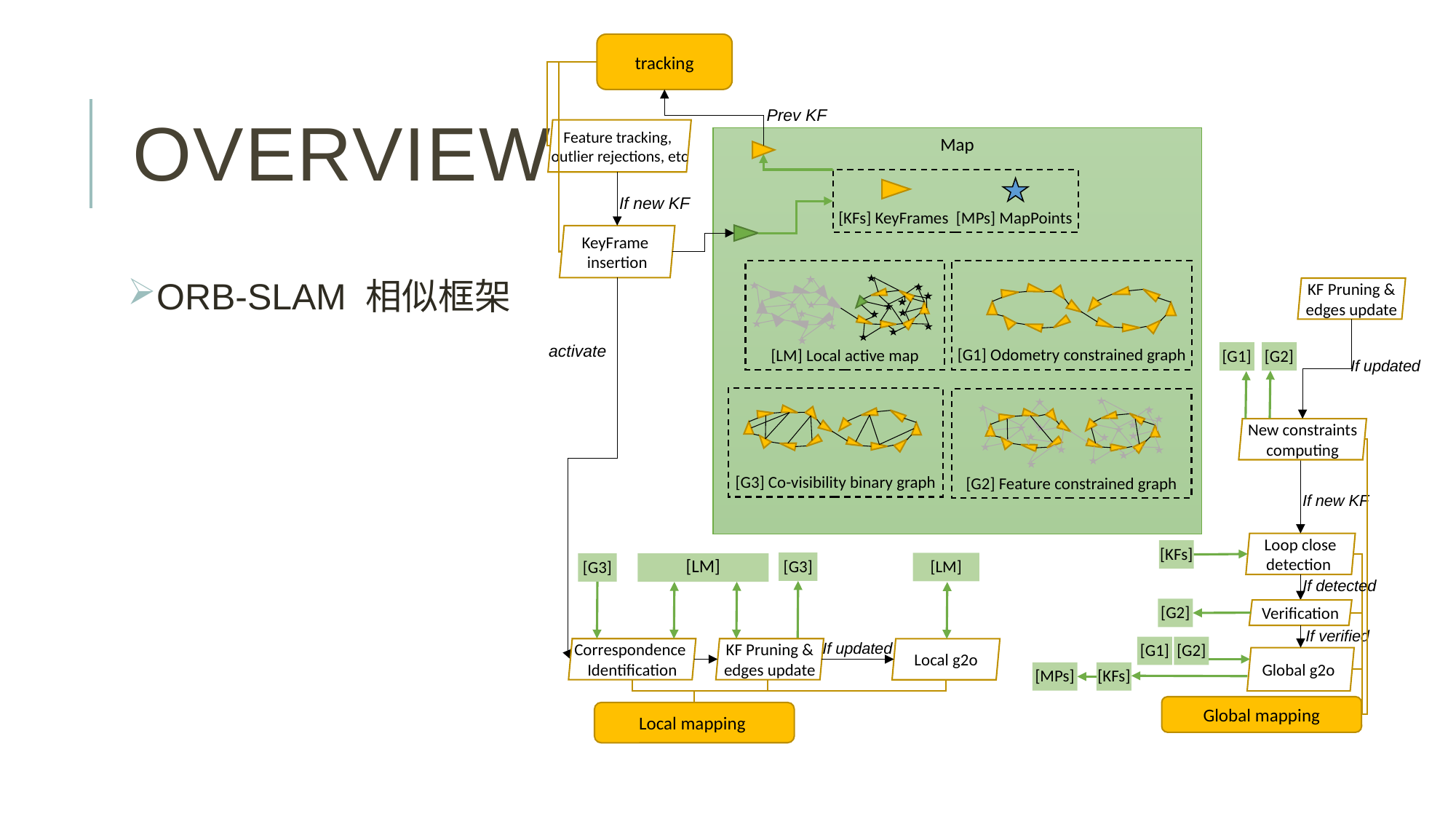

tracking
Prev KF
Feature tracking,
outlier rejections, etc
Map

[KFs] KeyFrames  [MPs] MapPoints

If new KF

KeyFrame
insertion
[G1] Odometry constrained graph
[LM] Local active map

KF Pruning &
edges update

activate

[G2]
[G1]
If updated
[G3] Co-visibility binary graph
[G2] Feature constrained graph

New constraints
computing
If new KF
Loop close
detection
[KFs]
[G3]
[LM]
[LM]
[G3]
If detected
[G2]
Verification
If verified
If updated
[G1]
[G2]
KF Pruning &
edges update
Correspondence
Identification
Local g2o
Global g2o
[KFs]
[MPs]
Global mapping
Local mapping
# Overview
ORB-SLAM 相似框架